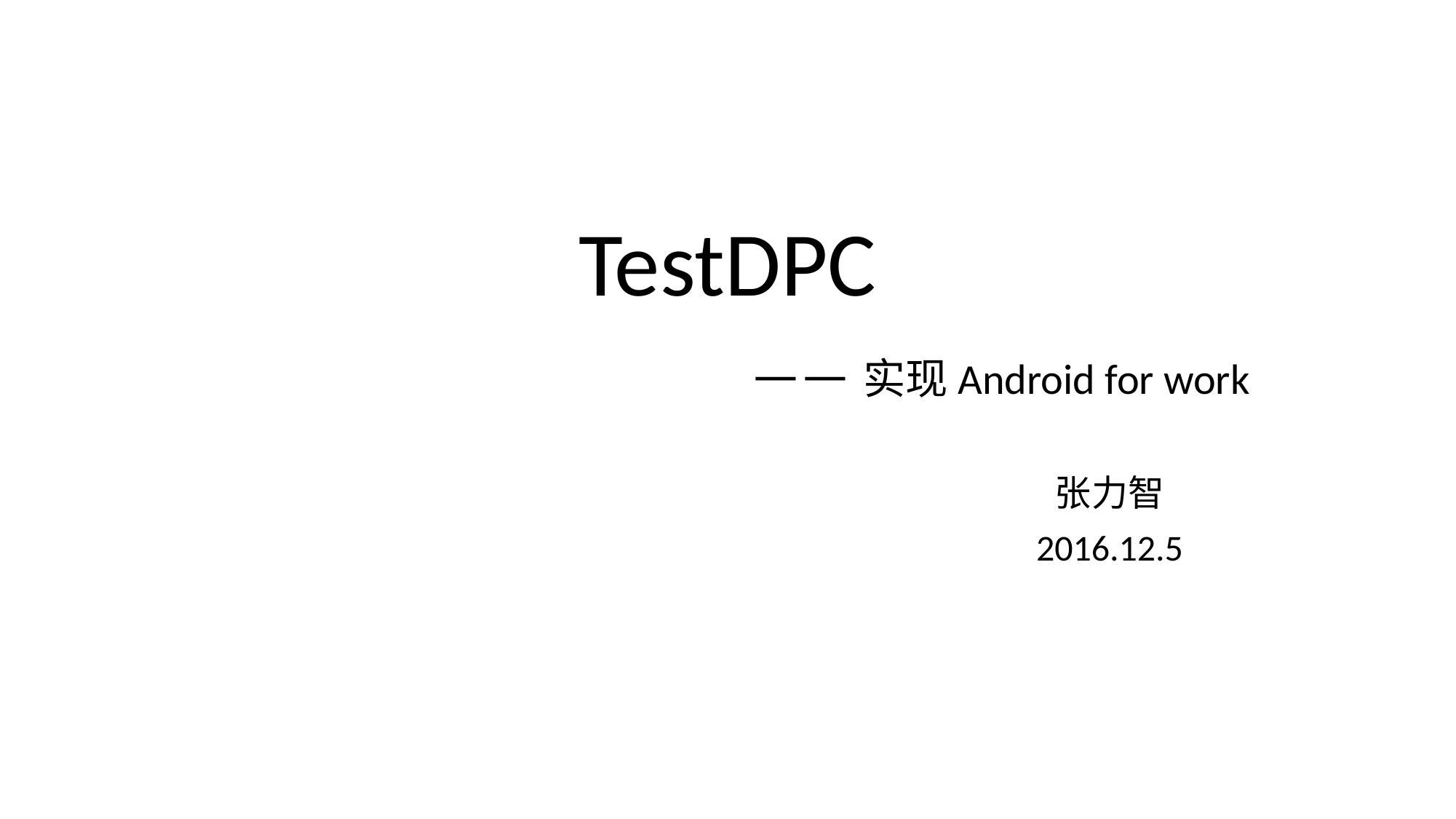

# TestDPC ——实现Android for work
																张力智
							2016.12.5